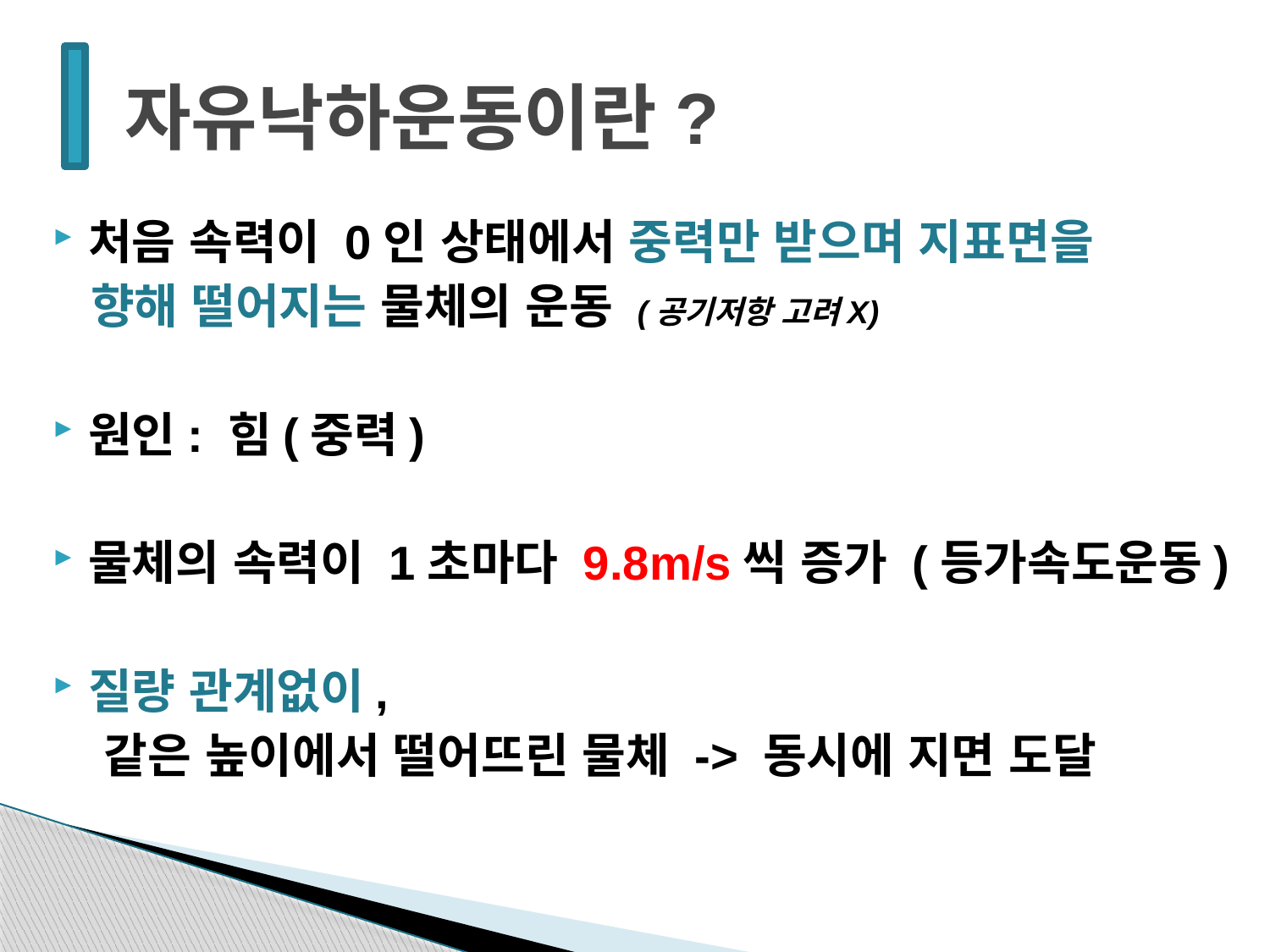

# 자유낙하운동이란?

처음 속력이 0인 상태에서 중력만 받으며 지표면을
  향해 떨어지는 물체의 운동 (공기저항 고려X)

원인: 힘(중력)

물체의 속력이 1초마다 9.8m/s씩 증가 (등가속도운동)

질량 관계없이,
   같은 높이에서 떨어뜨린 물체 -> 동시에 지면 도달